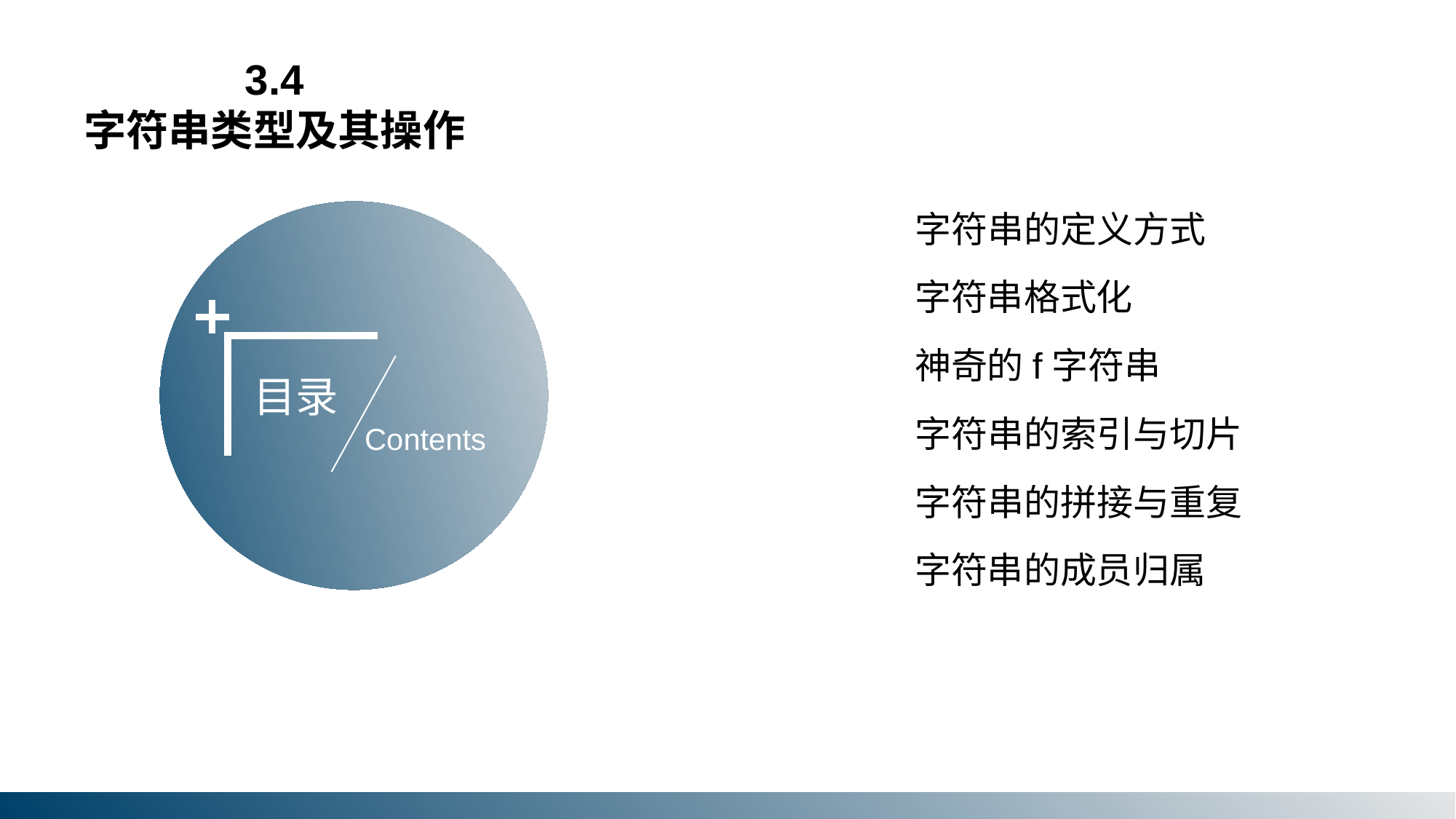

3.4
字符串类型及其操作
字符串的定义方式
字符串格式化
神奇的f字符串
字符串的索引与切片
字符串的拼接与重复
字符串的成员归属